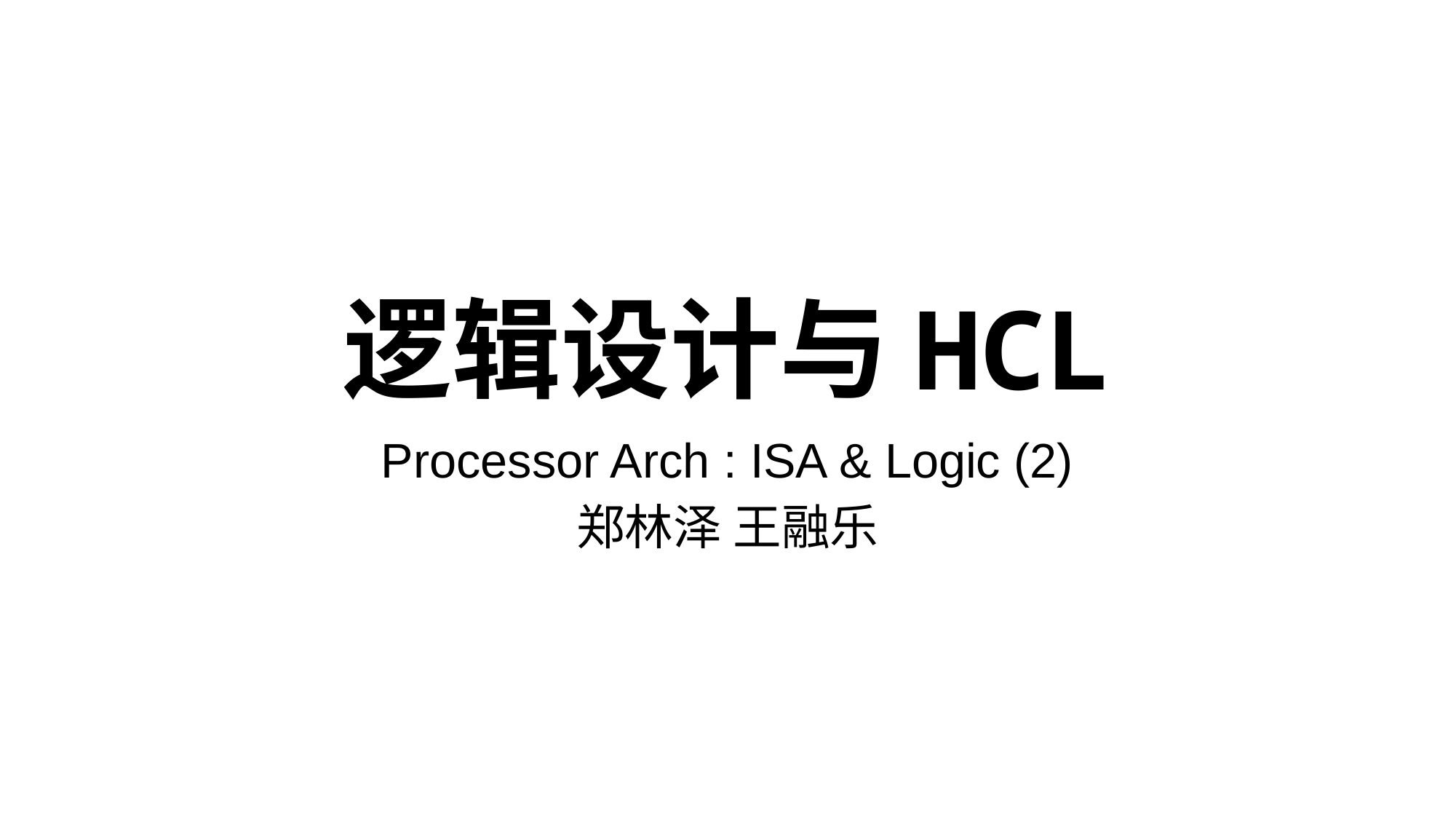

# 逻辑设计与HCL
Processor Arch : ISA & Logic (2)
郑林泽 王融乐